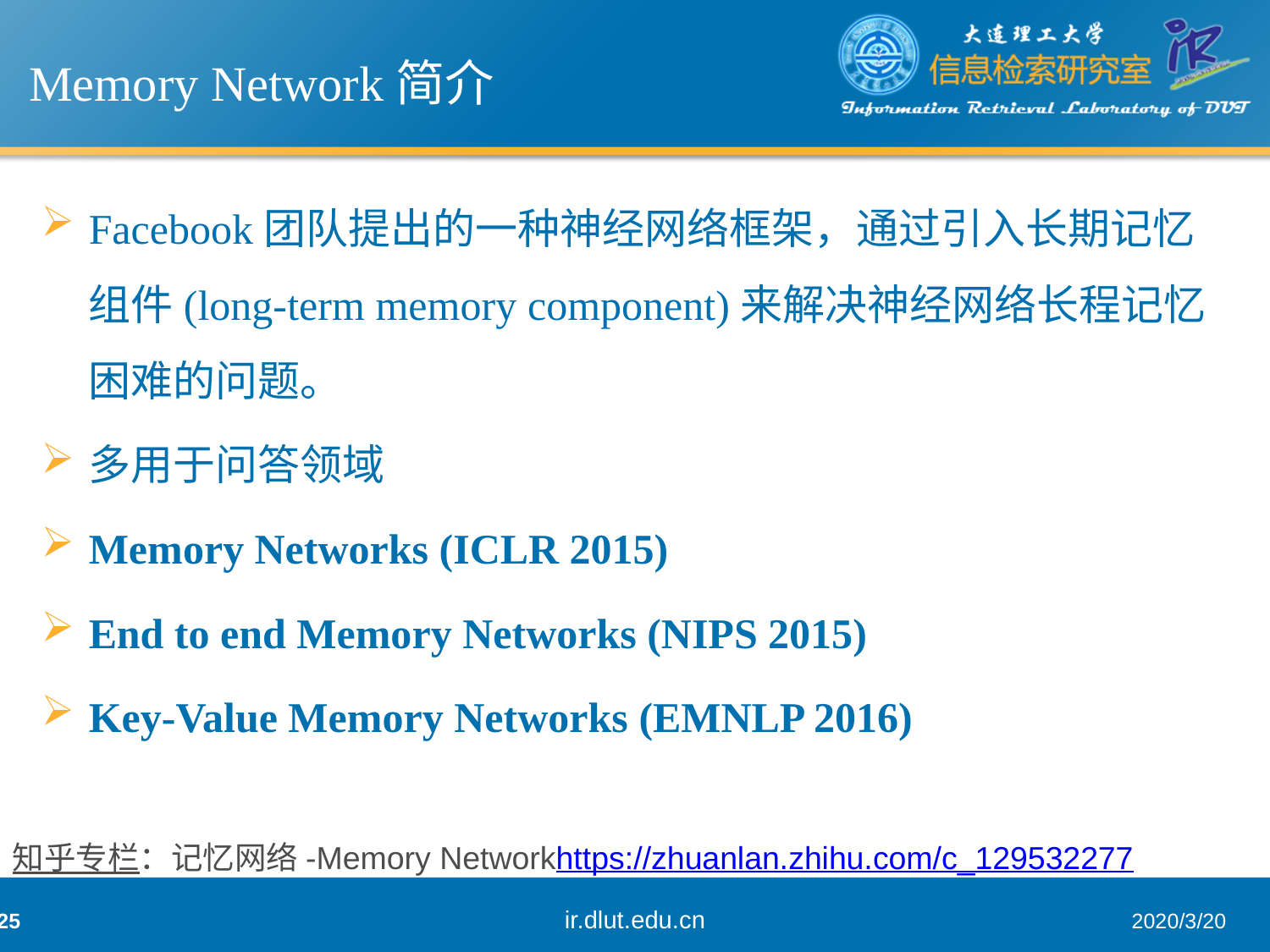

Memory Network简介
Facebook团队提出的一种神经网络框架，通过引入长期记忆组件(long-term memory component)来解决神经网络长程记忆困难的问题。
多用于问答领域
Memory Networks (ICLR 2015)
End to end Memory Networks (NIPS 2015)
Key-Value Memory Networks (EMNLP 2016)
知乎专栏：记忆网络-Memory Networkhttps://zhuanlan.zhihu.com/c_129532277